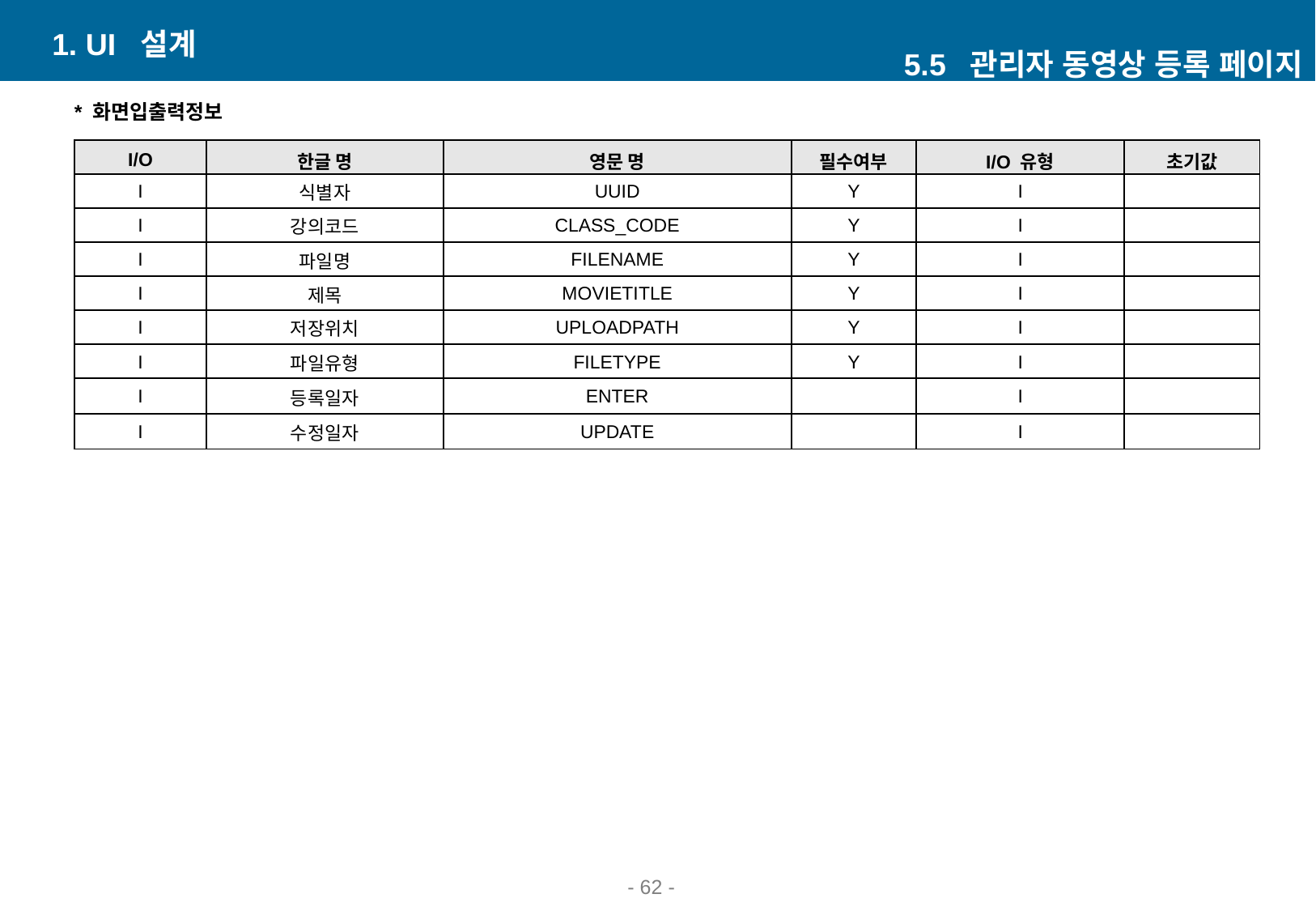

1. UI  설계
5.5  관리자 동영상 등록 페이지
* 화면입출력정보
| I/O | 한글 명 | 영문 명 | 필수여부 | I/O 유형 | 초기값 |
| --- | --- | --- | --- | --- | --- |
| I | 식별자 | UUID | Y | I |  |
| I | 강의코드 | CLASS\_CODE | Y | I |  |
| I | 파일명 | FILENAME | Y | I |  |
| I | 제목 | MOVIETITLE | Y | I |  |
| I | 저장위치 | UPLOADPATH | Y | I |  |
| I | 파일유형 | FILETYPE | Y | I |  |
| I | 등록일자 | ENTER |  | I |  |
| I | 수정일자 | UPDATE |  | I |  |
- 62 -